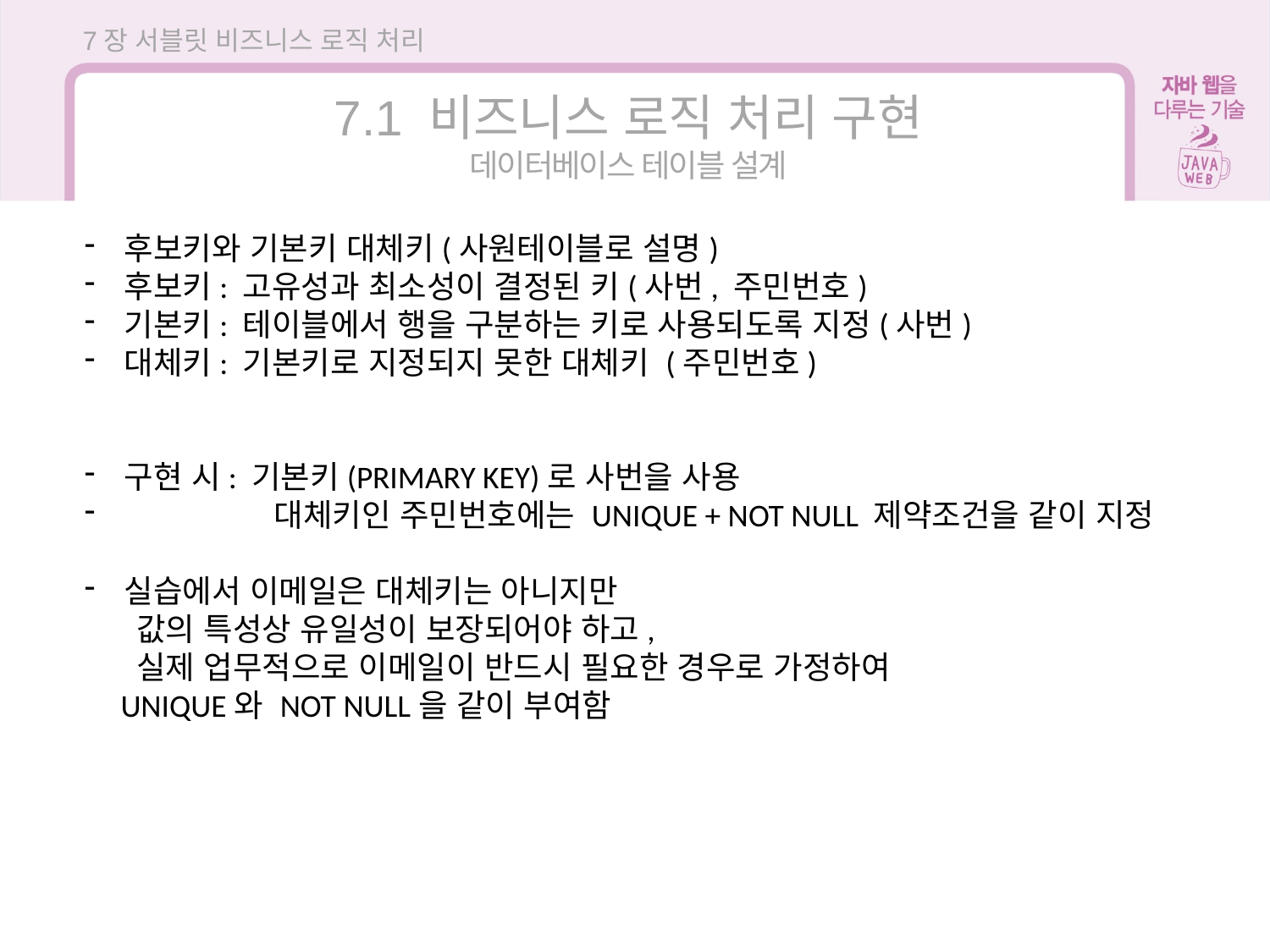

7장 서블릿 비즈니스 로직 처리
7.1 비즈니스 로직 처리 구현
데이터베이스 테이블 설계
후보키와 기본키 대체키(사원테이블로 설명)
후보키: 고유성과 최소성이 결정된 키(사번, 주민번호)
기본키: 테이블에서 행을 구분하는 키로 사용되도록 지정(사번)
대체키: 기본키로 지정되지 못한 대체키 (주민번호)

구현 시: 기본키(PRIMARY KEY)로 사번을 사용
                대체키인 주민번호에는 UNIQUE + NOT NULL 제약조건을 같이 지정

실습에서 이메일은 대체키는 아니지만
     값의 특성상 유일성이 보장되어야 하고,
     실제 업무적으로 이메일이 반드시 필요한 경우로 가정하여
     UNIQUE와 NOT NULL을 같이 부여함